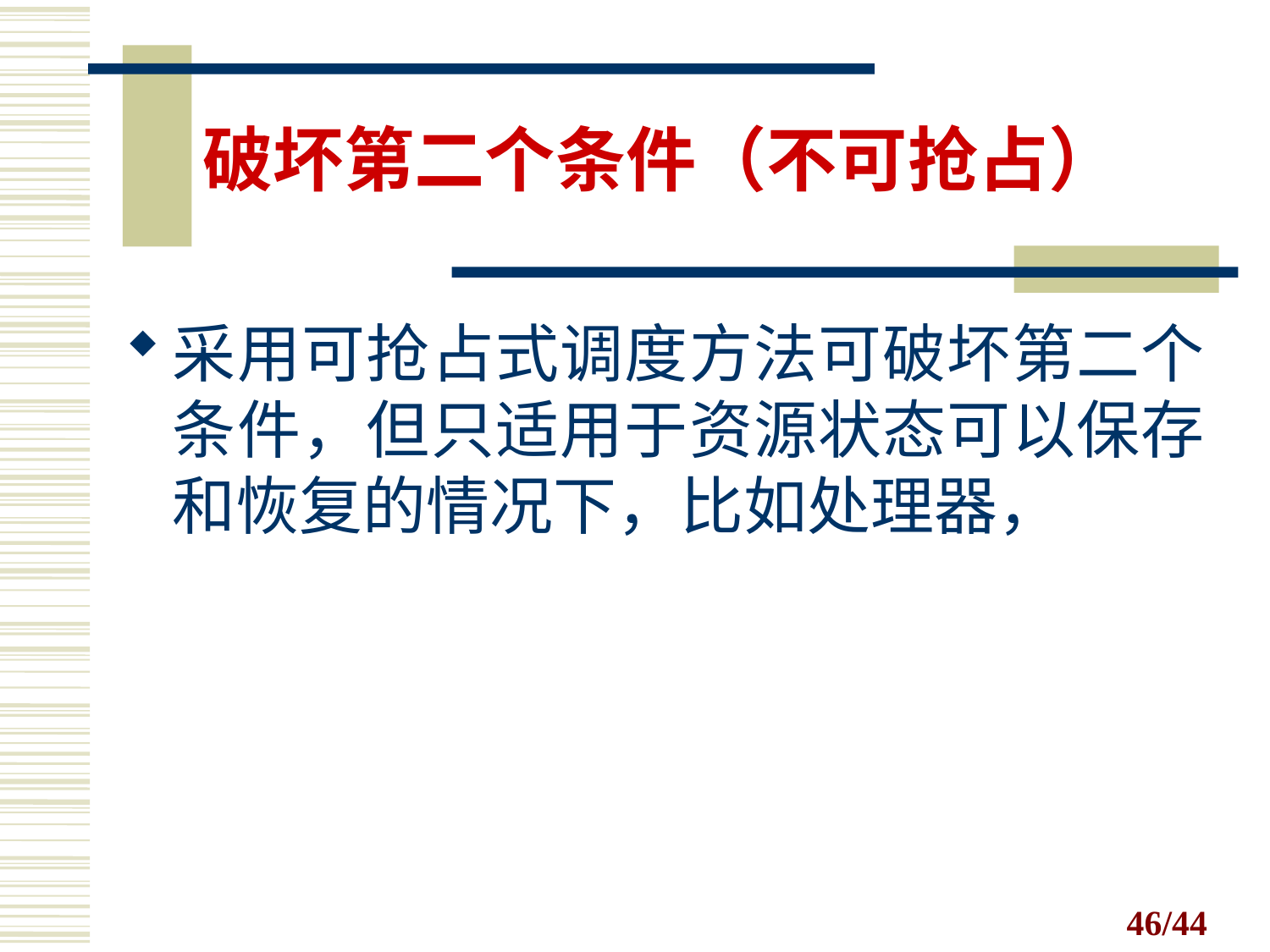

# 破坏第二个条件（不可抢占）
采用可抢占式调度方法可破坏第二个条件，但只适用于资源状态可以保存和恢复的情况下，比如处理器，
46/44